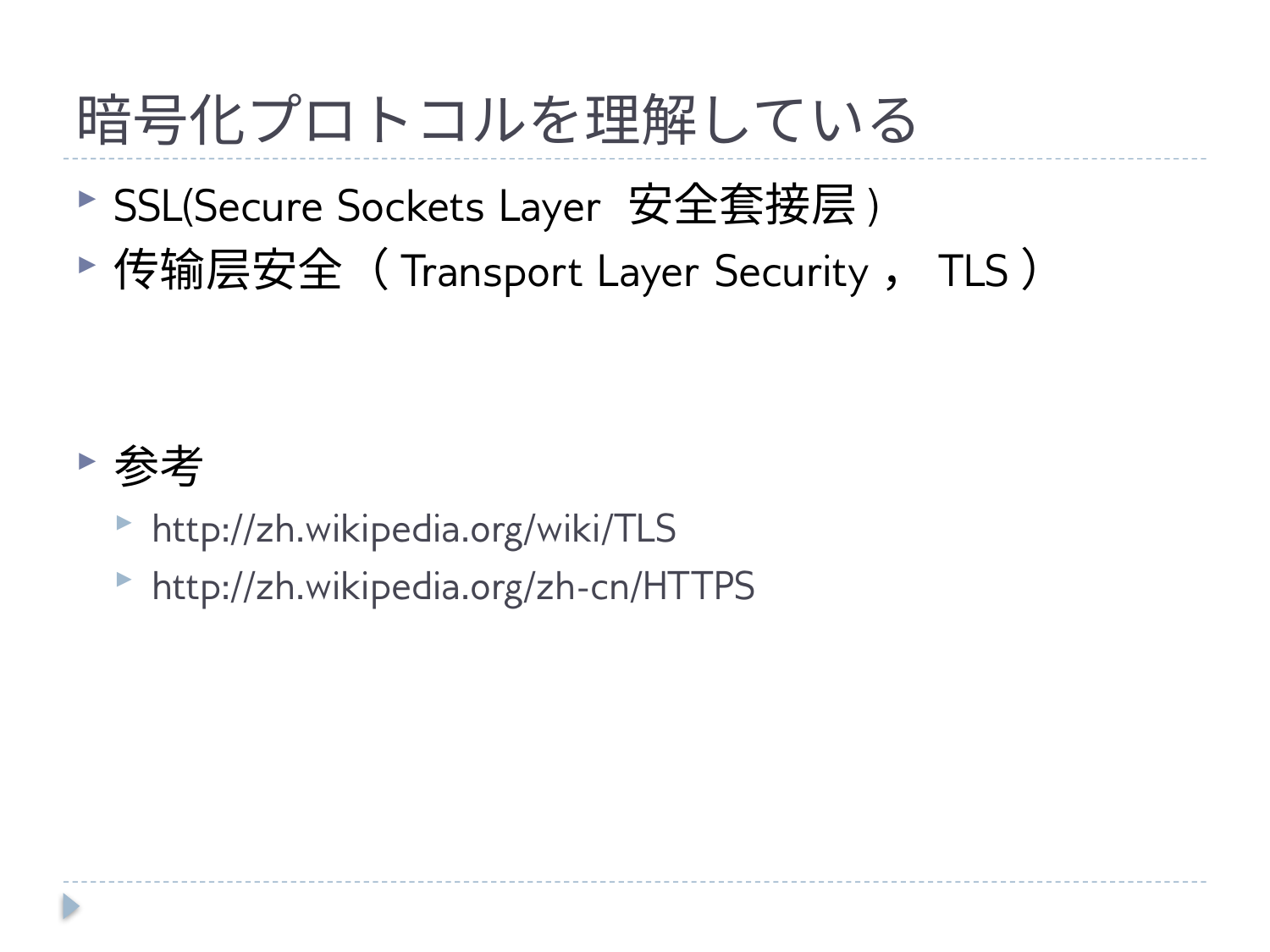

# 暗号化プロトコルを理解している
SSL(Secure Sockets Layer 安全套接层)
传输层安全（Transport Layer Security，TLS）

参考
http://zh.wikipedia.org/wiki/TLS
http://zh.wikipedia.org/zh-cn/HTTPS